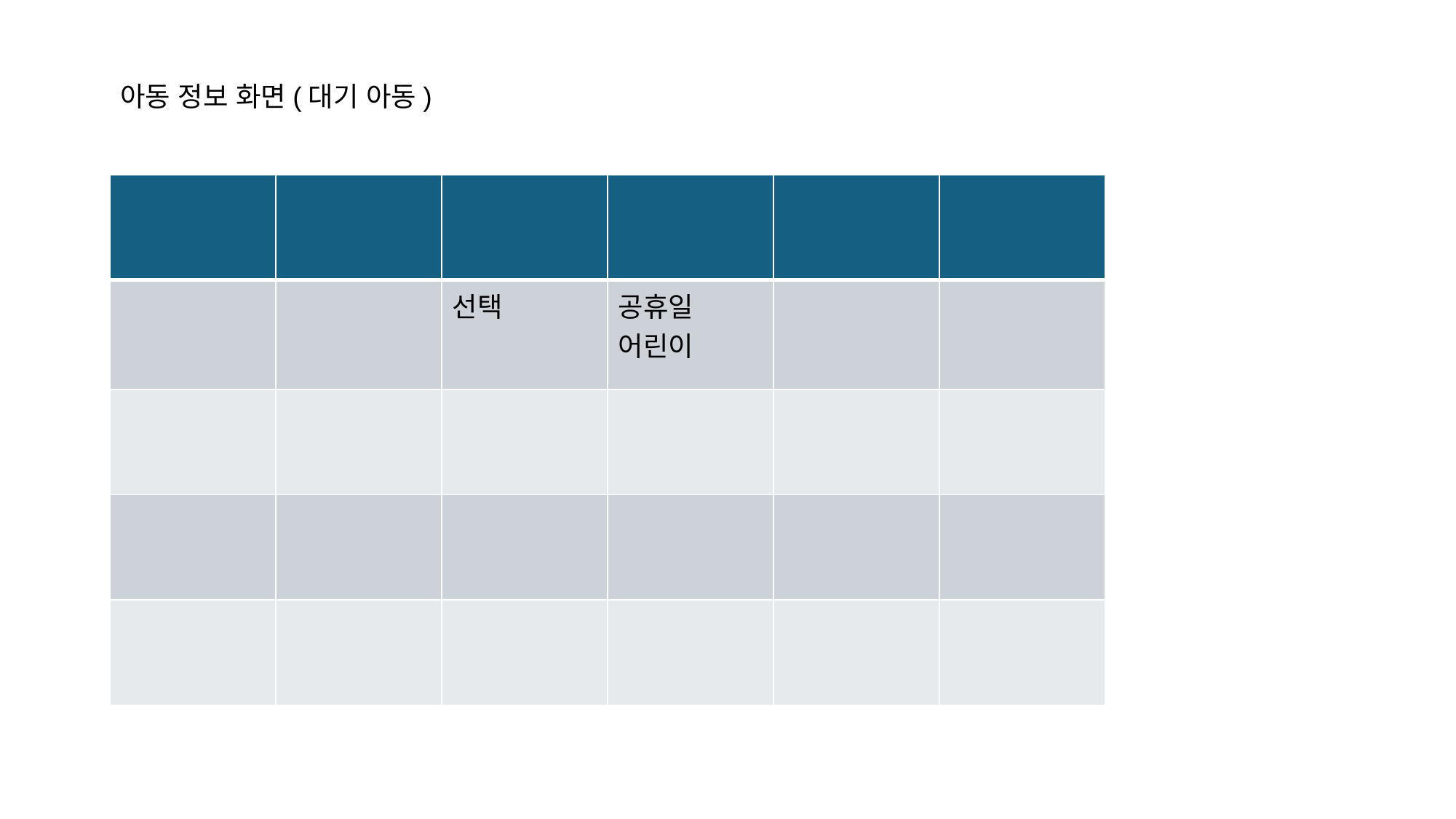

아동 정보 화면(대기 아동)
|  |  |  |  |  |  |
| --- | --- | --- | --- | --- | --- |
|  |  | 선택 | 공휴일 어린이 |  |  |
|  |  |  |  |  |  |
|  |  |  |  |  |  |
|  |  |  |  |  |  |